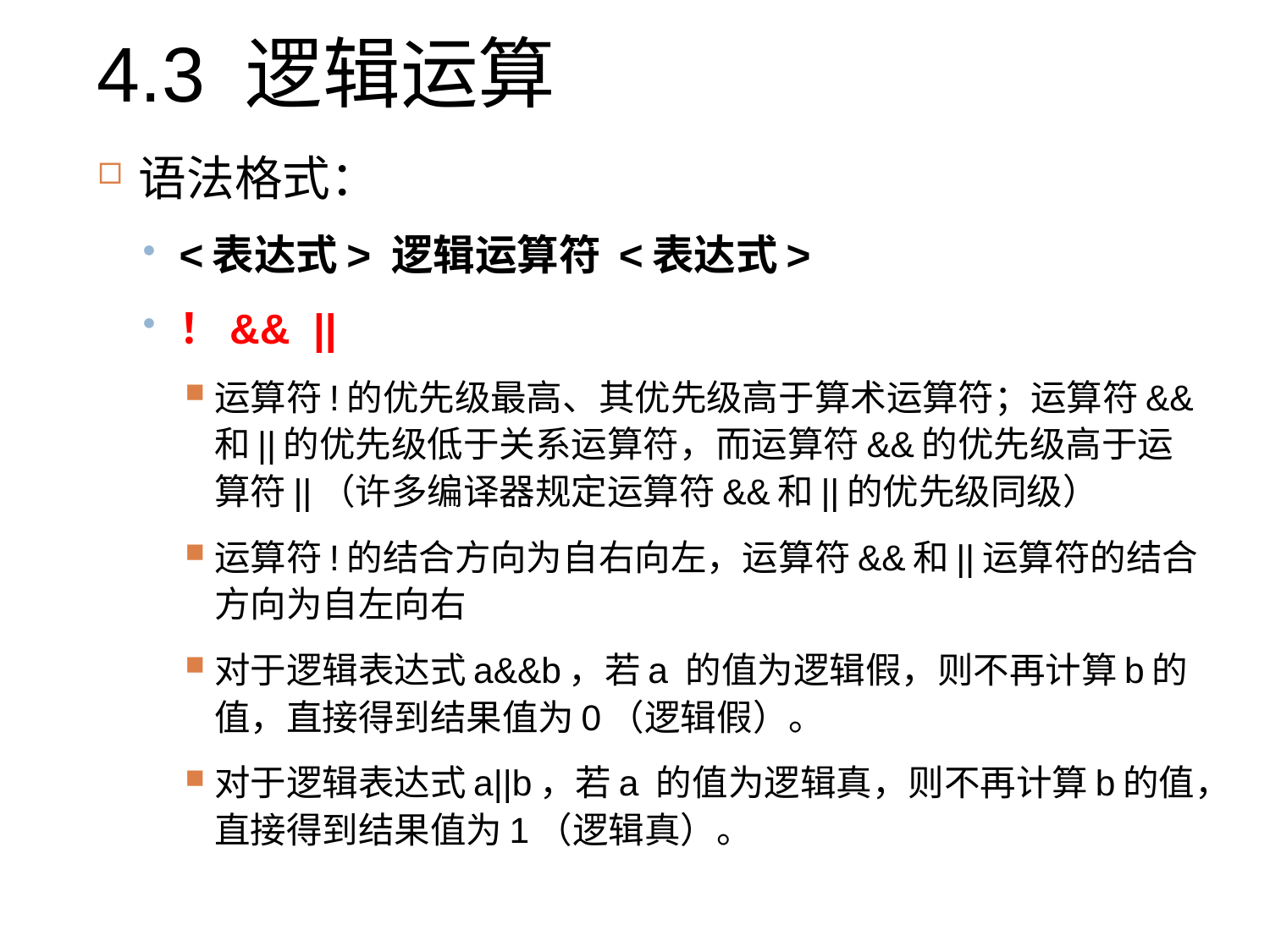

# 4.3 逻辑运算
语法格式：
<表达式> 逻辑运算符 <表达式>
！&&  ||
运算符!的优先级最高、其优先级高于算术运算符；运算符&&和||的优先级低于关系运算符，而运算符&&的优先级高于运算符||（许多编译器规定运算符&&和||的优先级同级）
运算符!的结合方向为自右向左，运算符&&和||运算符的结合方向为自左向右
对于逻辑表达式a&&b，若a 的值为逻辑假，则不再计算b的值，直接得到结果值为0（逻辑假）。
对于逻辑表达式a||b，若a 的值为逻辑真，则不再计算b的值，直接得到结果值为1（逻辑真）。